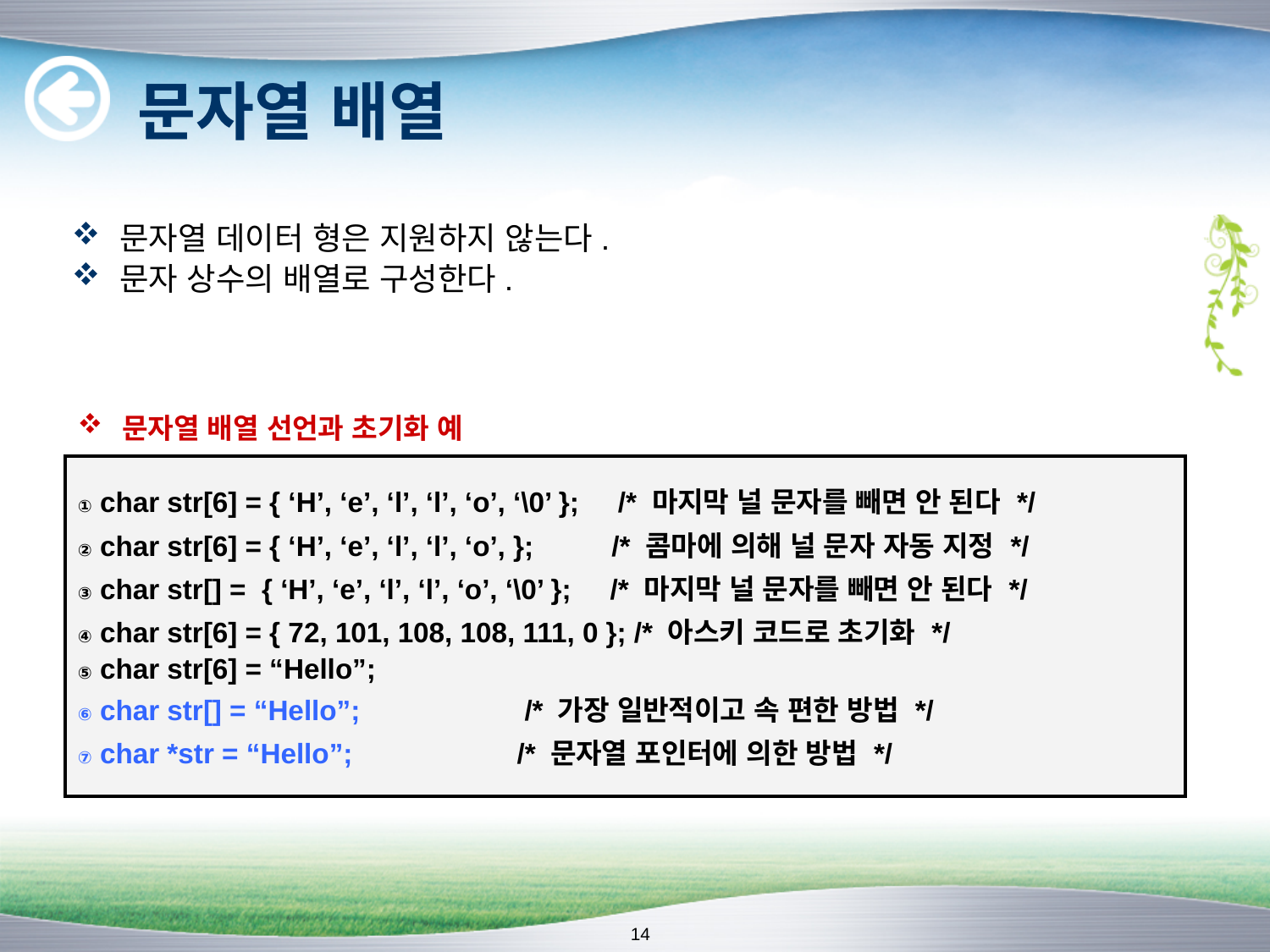

# 문자열 배열
문자열 데이터 형은 지원하지 않는다.
문자 상수의 배열로 구성한다.

 문자열 배열 선언과 초기화 예
| char str[6] = { ‘H’, ‘e’, ‘l’, ‘l’, ‘o’, ‘\0’ }; /\* 마지막 널 문자를 빼면 안 된다 \*/ char str[6] = { ‘H’, ‘e’, ‘l’, ‘l’, ‘o’, }; /\* 콤마에 의해 널 문자 자동 지정 \*/ char str[] = { ‘H’, ‘e’, ‘l’, ‘l’, ‘o’, ‘\0’ }; /\* 마지막 널 문자를 빼면 안 된다 \*/ char str[6] = { 72, 101, 108, 108, 111, 0 }; /\* 아스키 코드로 초기화 \*/ char str[6] = “Hello”; char str[] = “Hello”; /\* 가장 일반적이고 속 편한 방법 \*/ char \*str = “Hello”; /\* 문자열 포인터에 의한 방법 \*/ |
| --- |
14